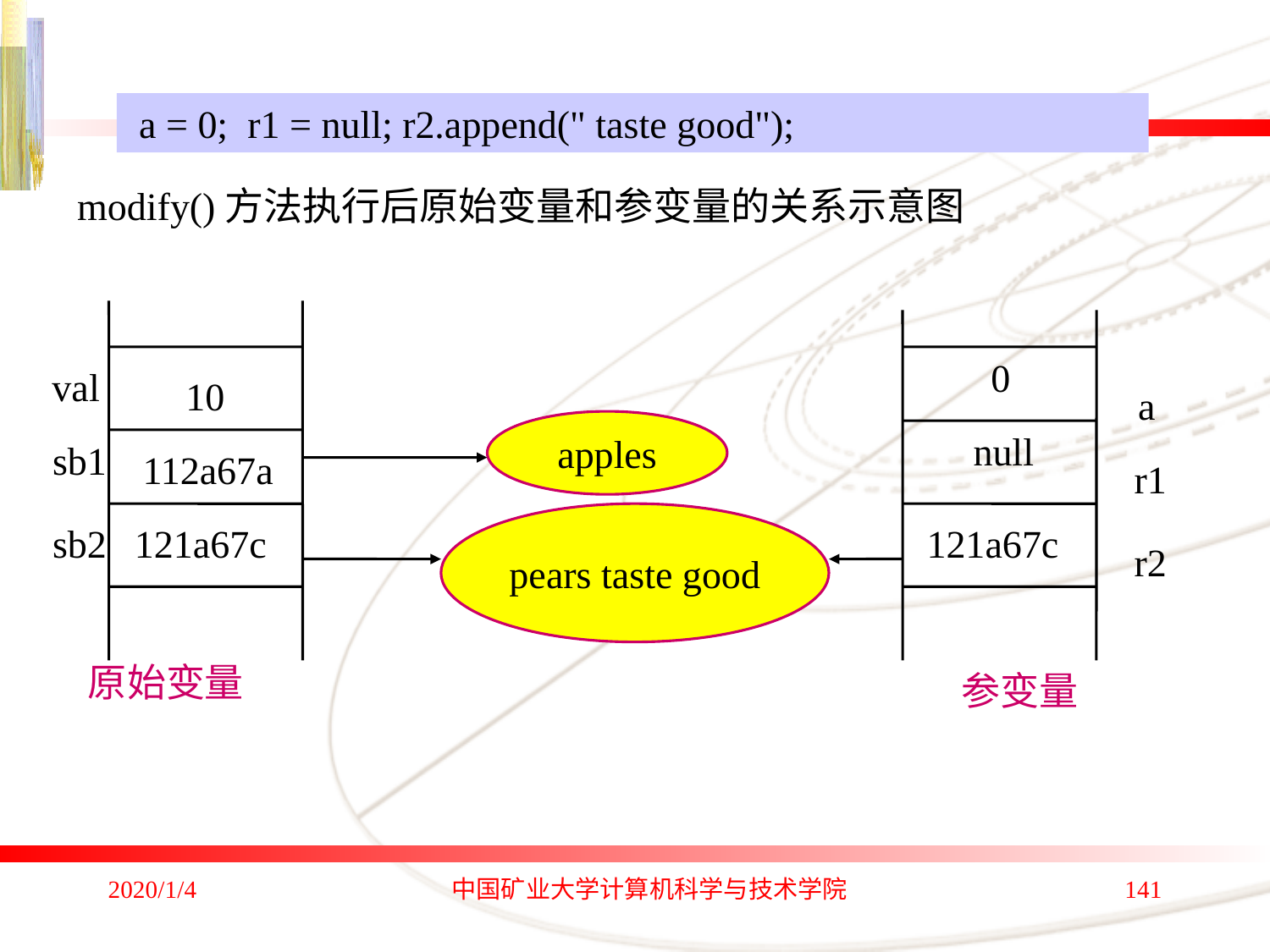

a = 0;  r1 = null; r2.append(" taste good");
 modify()方法执行后原始变量和参变量的关系示意图

val
10
sb1

112a67a

sb2
121a67c

原始变量

0
a
apples

null
r1

pears taste good

121a67c
r2

参变量
2020/1/4
中国矿业大学计算机科学与技术学院
141